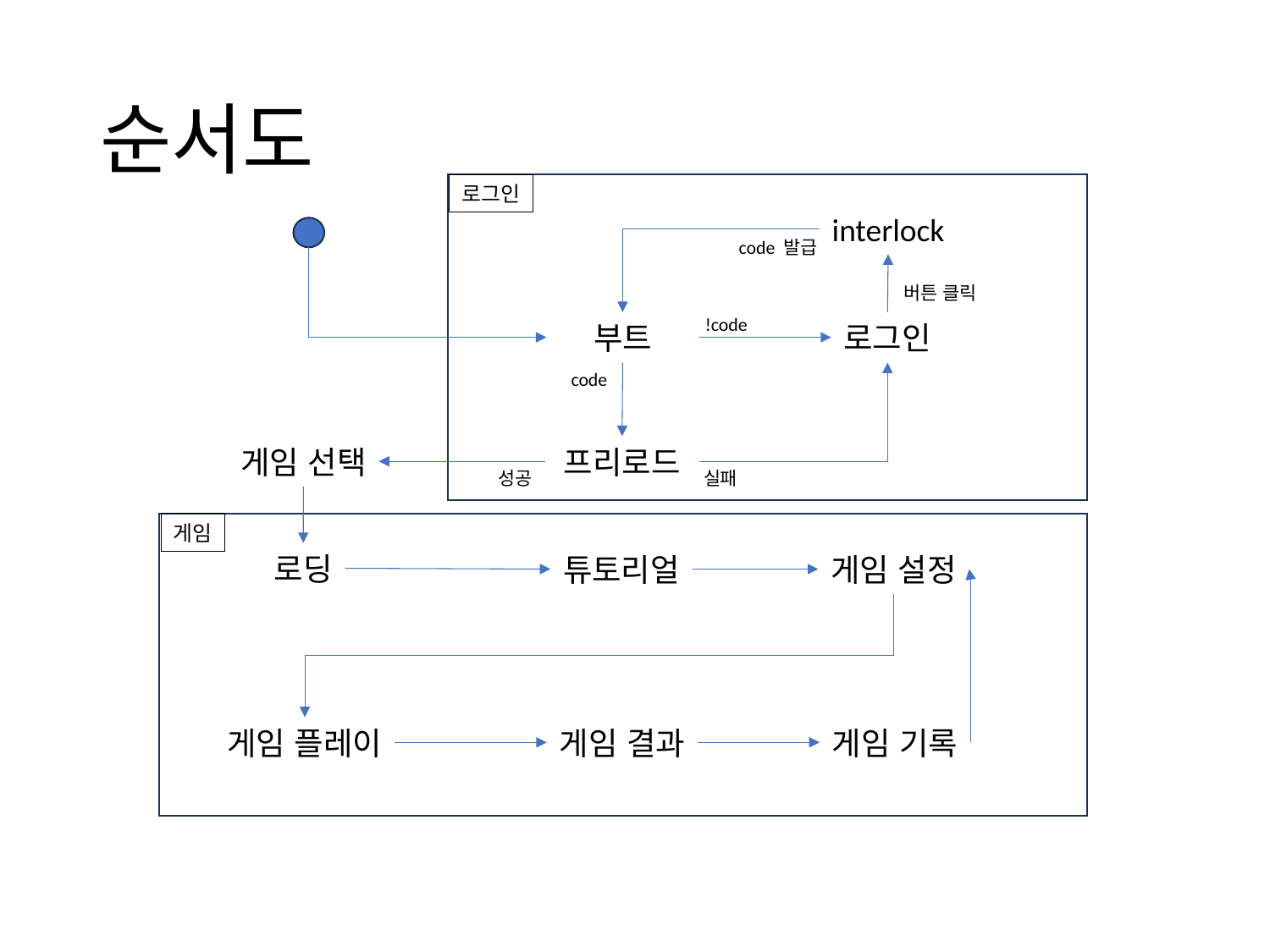

# 순서도
로그인

interlock

code 발급
버튼 클릭
!code
부트
로그인
code
게임 선택
프리로드
성공
실패

게임
로딩
튜토리얼
게임 설정
게임 결과
게임 기록
게임 플레이